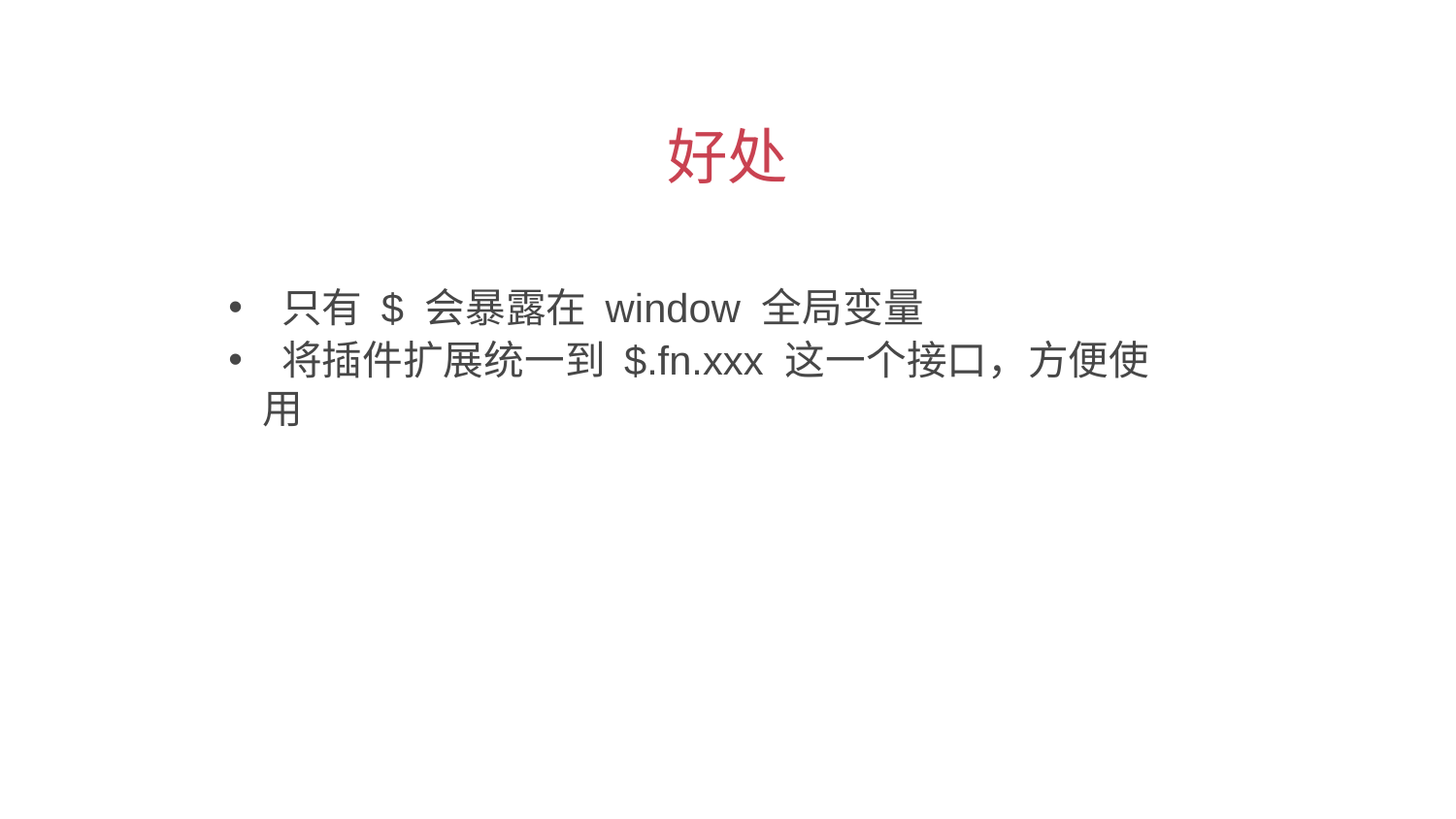

好处
 只有 $ 会暴露在 window 全局变量
 将插件扩展统一到 $.fn.xxx 这一个接口，方便使用